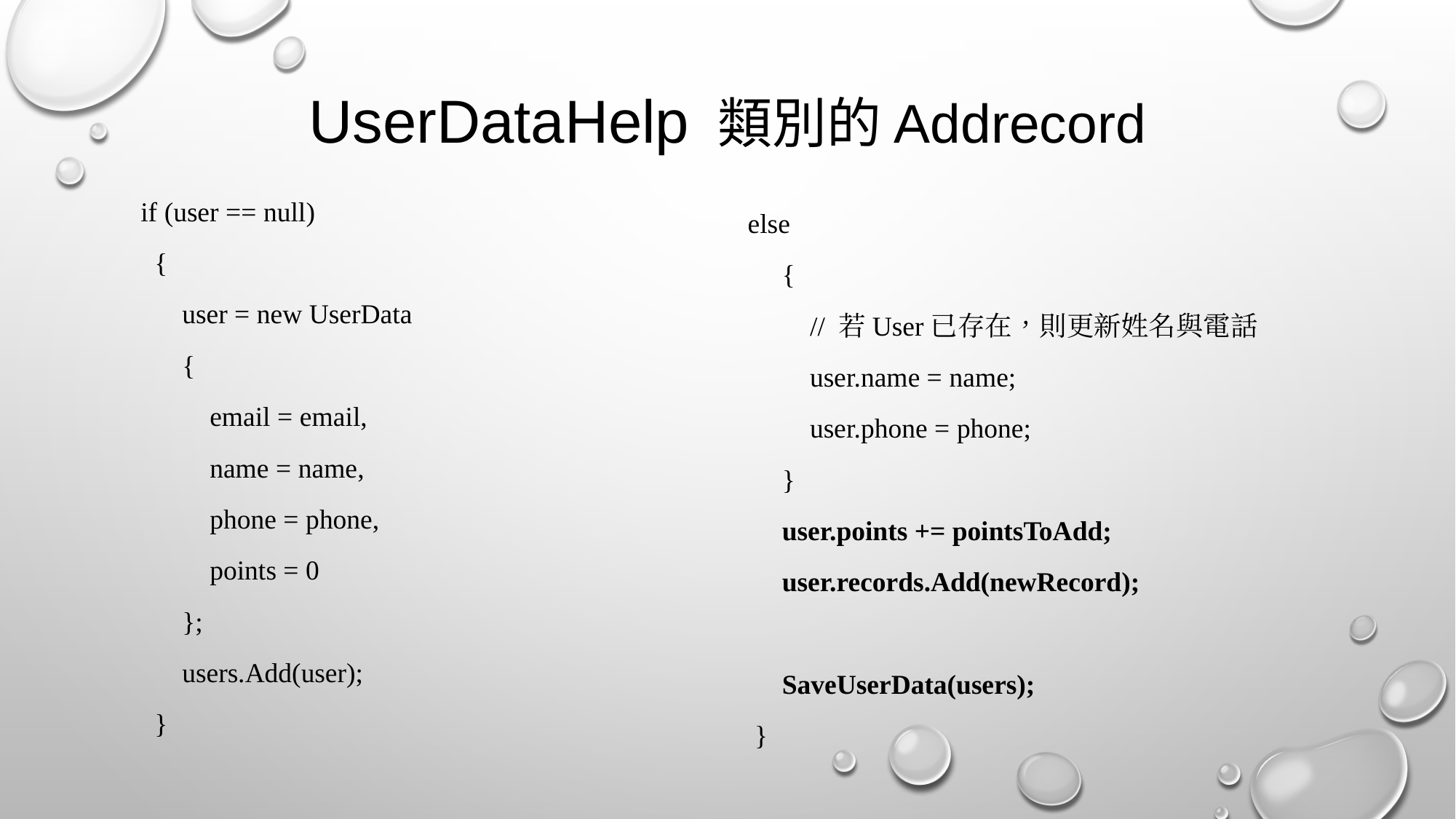

# UserDataHelp 類別的Addrecord
   if (user == null)
     {
         user = new UserData
         {
             email = email,
             name = name,
             phone = phone,
             points = 0
         };
         users.Add(user);
     }
else
     {
         // 若User已存在，則更新姓名與電話
         user.name = name;
         user.phone = phone;
     }
     user.points += pointsToAdd;
     user.records.Add(newRecord);

     SaveUserData(users);
 }